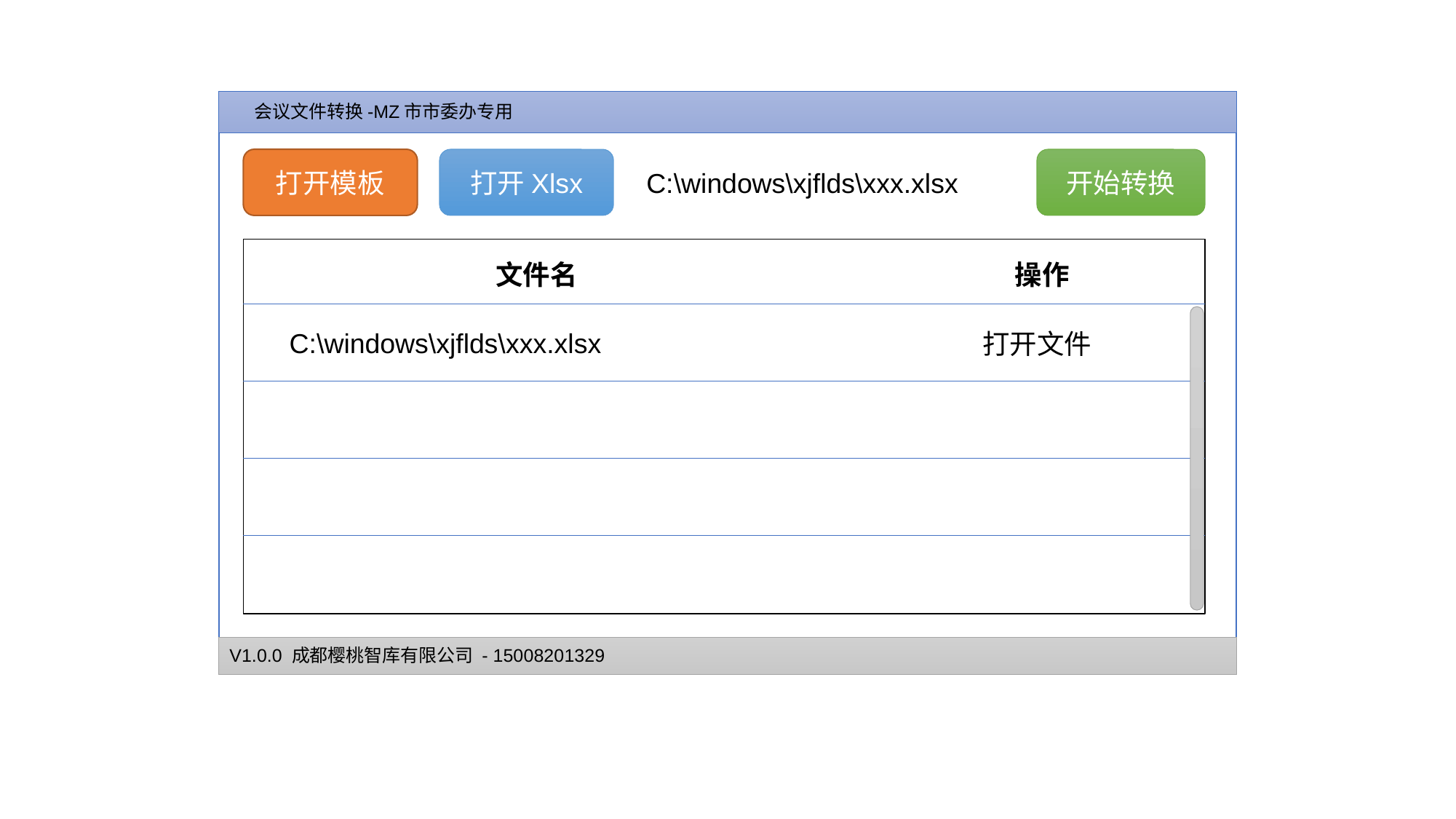

会议文件转换-MZ市市委办专用
打开模板
打开Xlsx
开始转换
C:\windows\xjflds\xxx.xlsx

文件名
操作

C:\windows\xjflds\xxx.xlsx
打开文件

V1.0.0 成都樱桃智库有限公司 - 15008201329